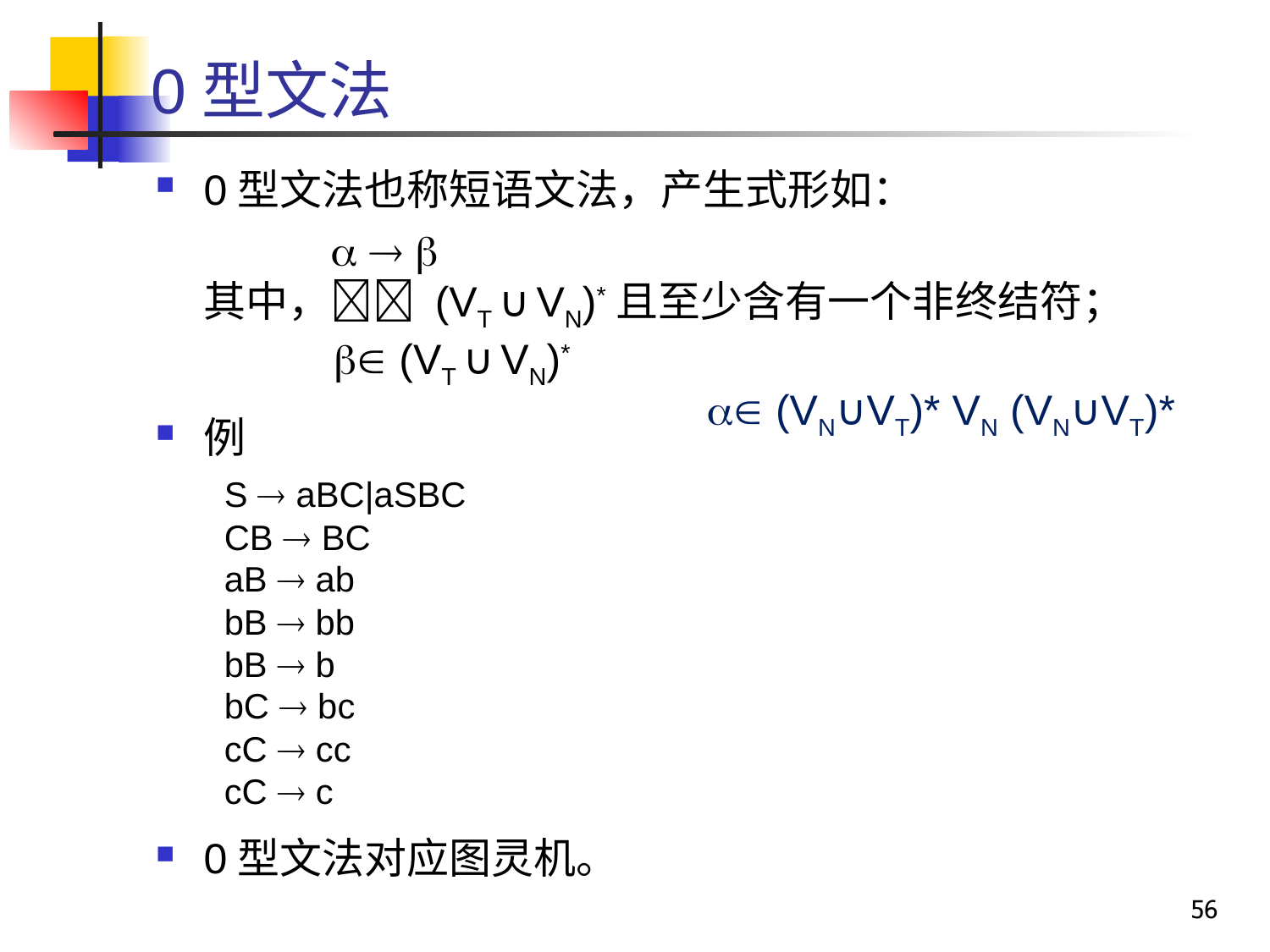

# 0型文法
0型文法也称短语文法，产生式形如：
		α → β
	其中，α∈ (VT ∪ VN)*且至少含有一个非终结符；
               β∈ (VT ∪ VN)*
例
       S → aBC|aSBC
       CB → BC
       aB → ab
       bB → bb
       bB → b
       bC → bc
       cC → cc
       cC → c
0型文法对应图灵机。
α∈ (VN∪VT)* VN (VN∪VT)*
56